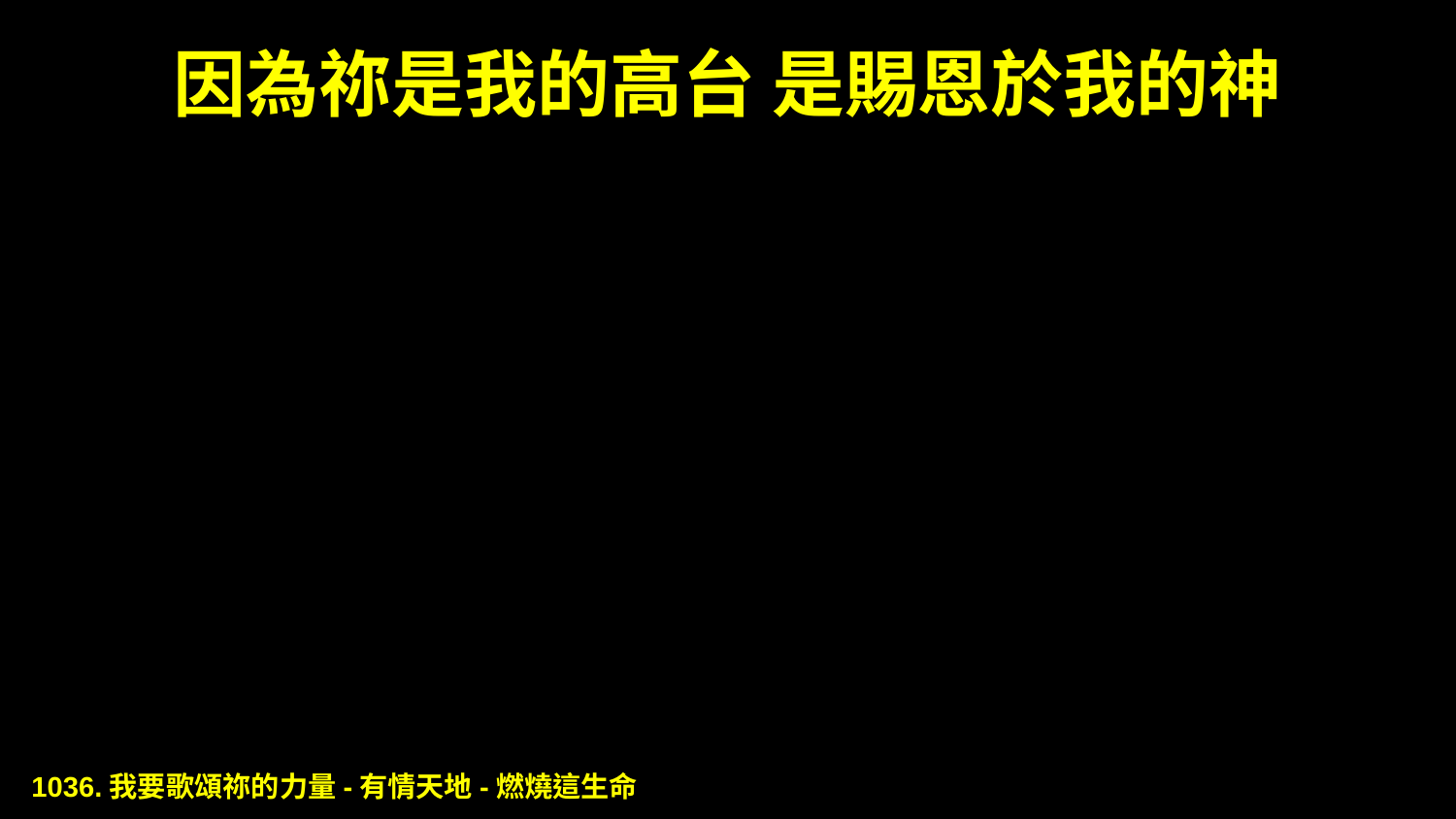

# 因為祢是我的高台 是賜恩於我的神
1036.我要歌頌祢的力量-有情天地-燃燒這生命